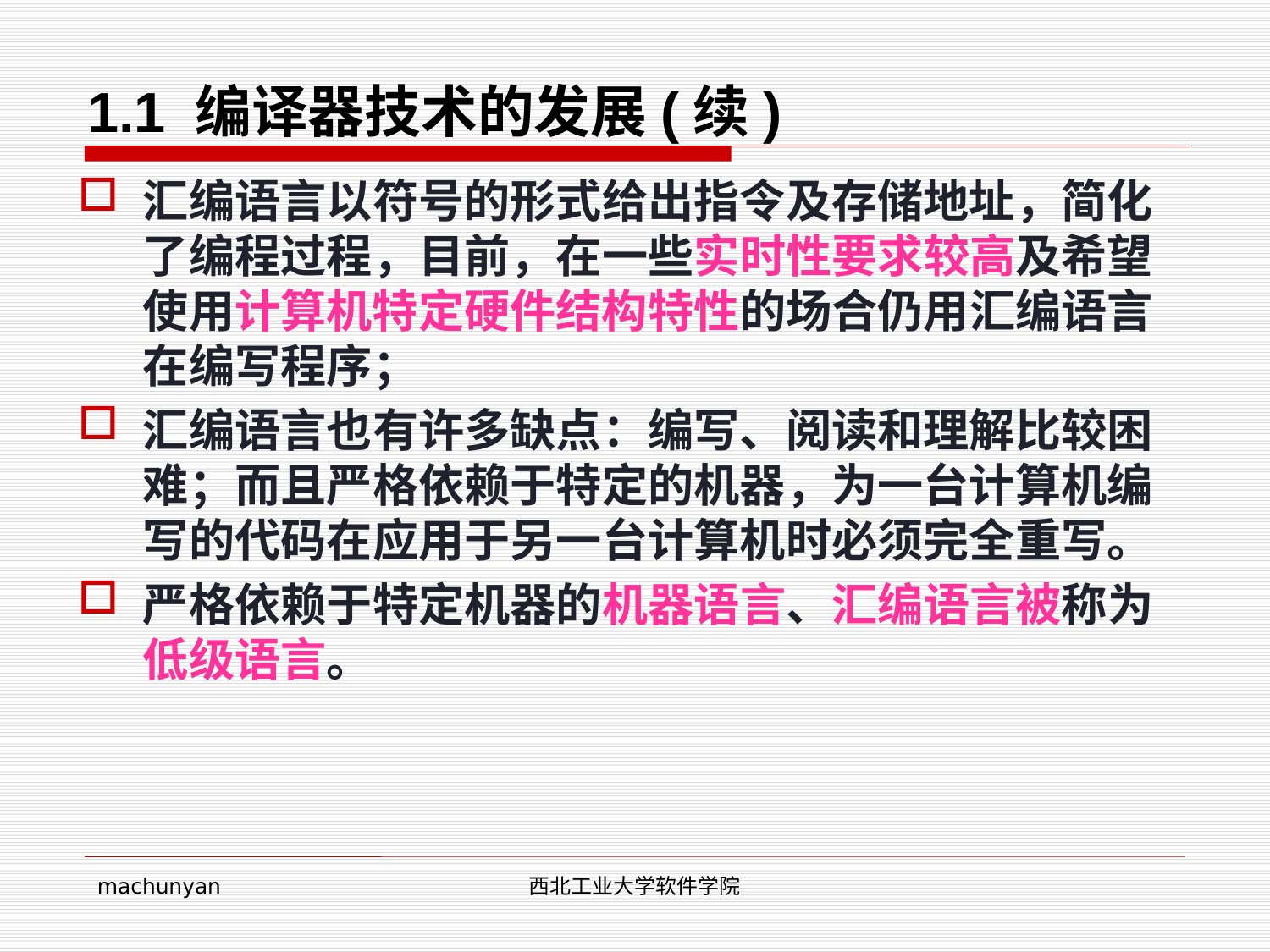

1.1 编译器技术的发展(续)
汇编语言以符号的形式给出指令及存储地址，简化了编程过程，目前，在一些实时性要求较高及希望使用计算机特定硬件结构特性的场合仍用汇编语言在编写程序；
汇编语言也有许多缺点：编写、阅读和理解比较困难；而且严格依赖于特定的机器，为一台计算机编写的代码在应用于另一台计算机时必须完全重写。
严格依赖于特定机器的机器语言、汇编语言被称为低级语言。
machunyan
西北工业大学软件学院
4